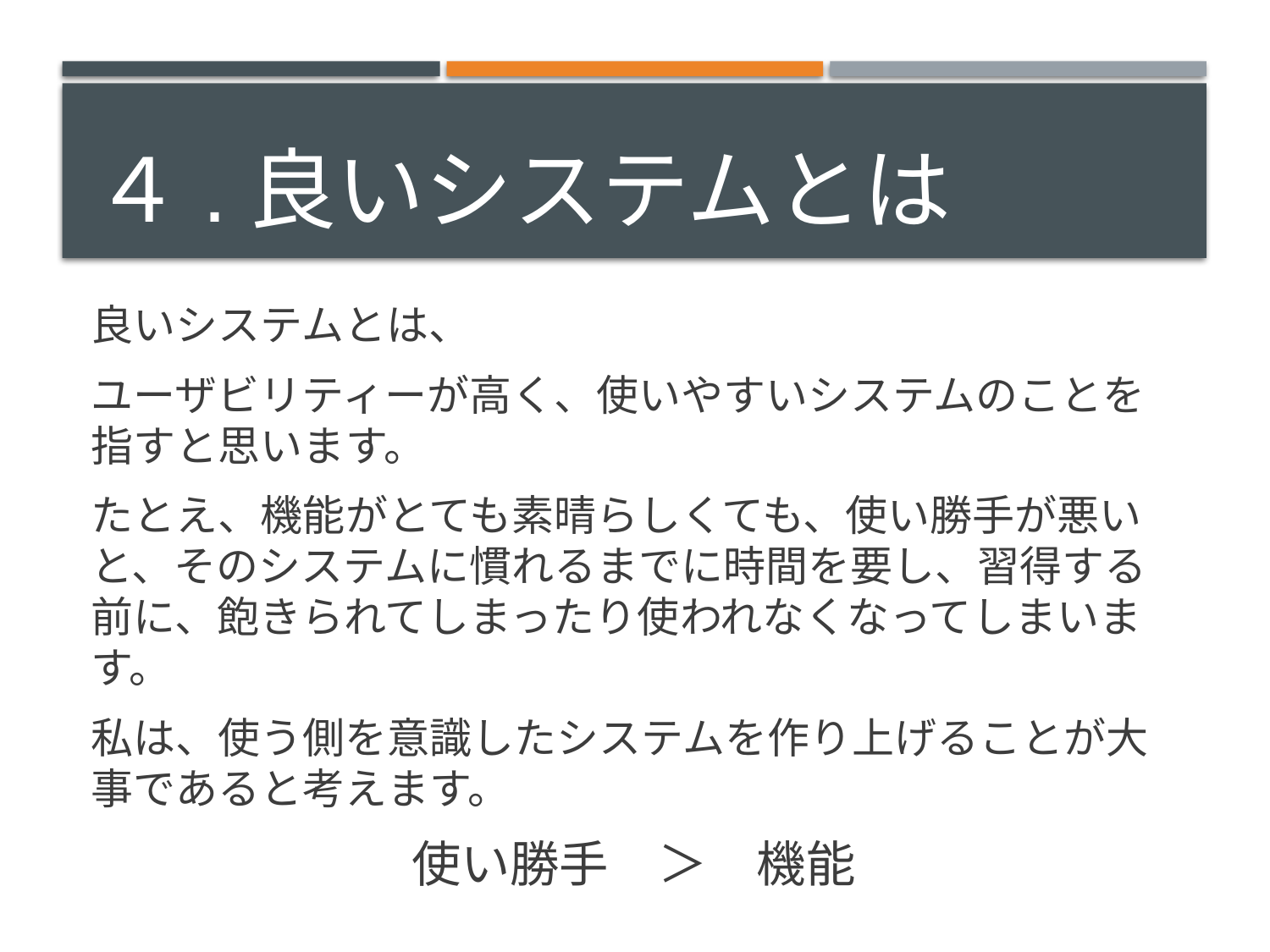

# ４.良いシステムとは
良いシステムとは、
ユーザビリティーが高く、使いやすいシステムのことを指すと思います。
たとえ、機能がとても素晴らしくても、使い勝手が悪いと、そのシステムに慣れるまでに時間を要し、習得する前に、飽きられてしまったり使われなくなってしまいます。
私は、使う側を意識したシステムを作り上げることが大事であると考えます。
使い勝手　＞　機能